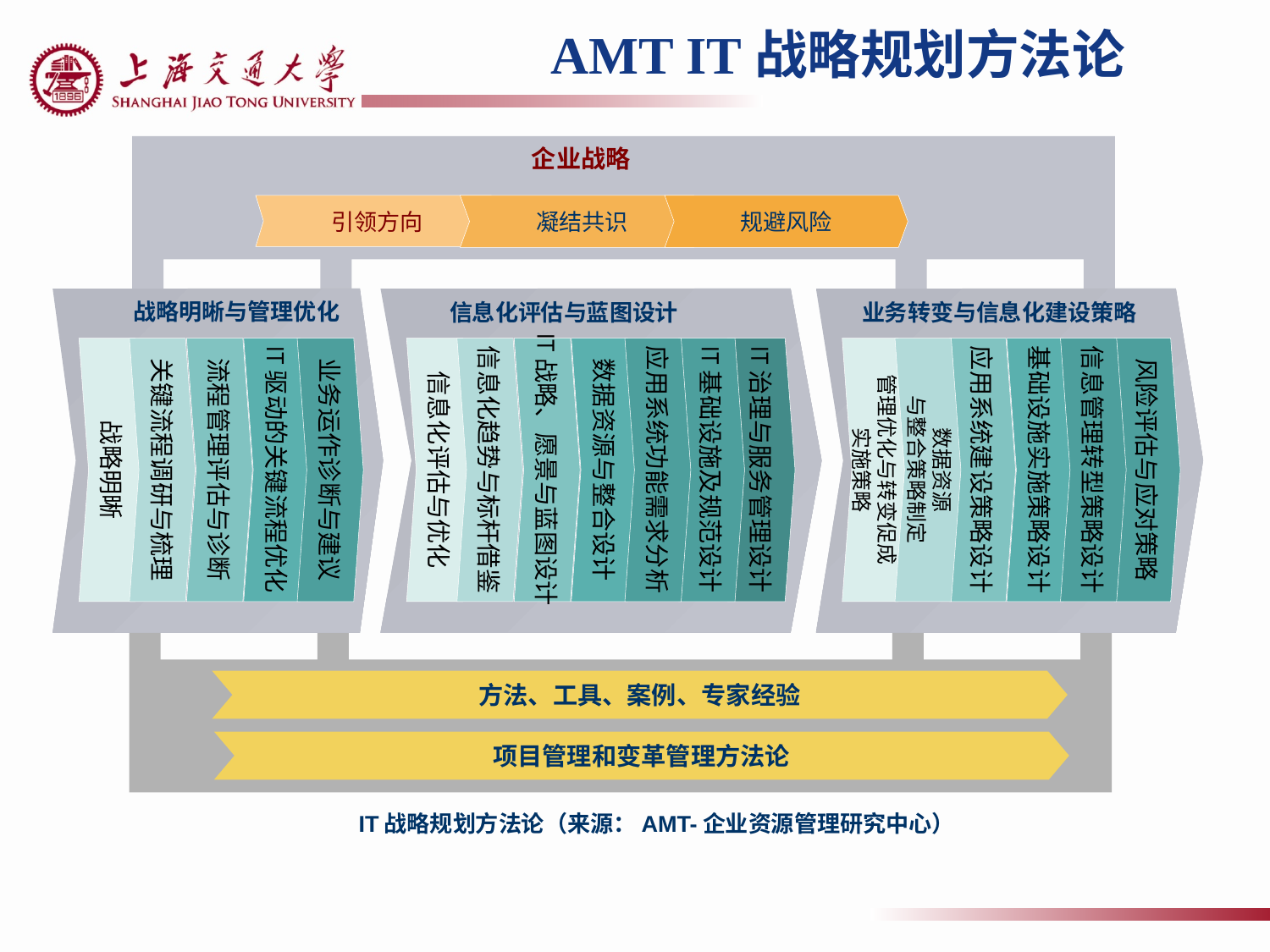

# AMT IT战略规划方法论

企业战略
引领方向
凝结共识
规避风险

战略明晰与管理优化
信息化评估与蓝图设计
业务转变与信息化建设策略
战略明晰
关键流程调研与梳理
流程管理评估与诊断
IT驱动的关键流程优化
业务运作诊断与建议
信息化评估与优化
信息化趋势与标杆借鉴
IT战略、愿景与蓝图设计
数据资源与整合设计
应用系统功能需求分析
IT基础设施及规范设计
IT治理与服务管理设计
管理优化与转变促成
实施策略
数据资源
与整合策略制定
应用系统建设策略设计
基础设施实施策略设计
信息管理转型策略设计
风险评估与应对策略

方法、工具、案例、专家经验
项目管理和变革管理方法论
IT战略规划方法论（来源：AMT-企业资源管理研究中心）